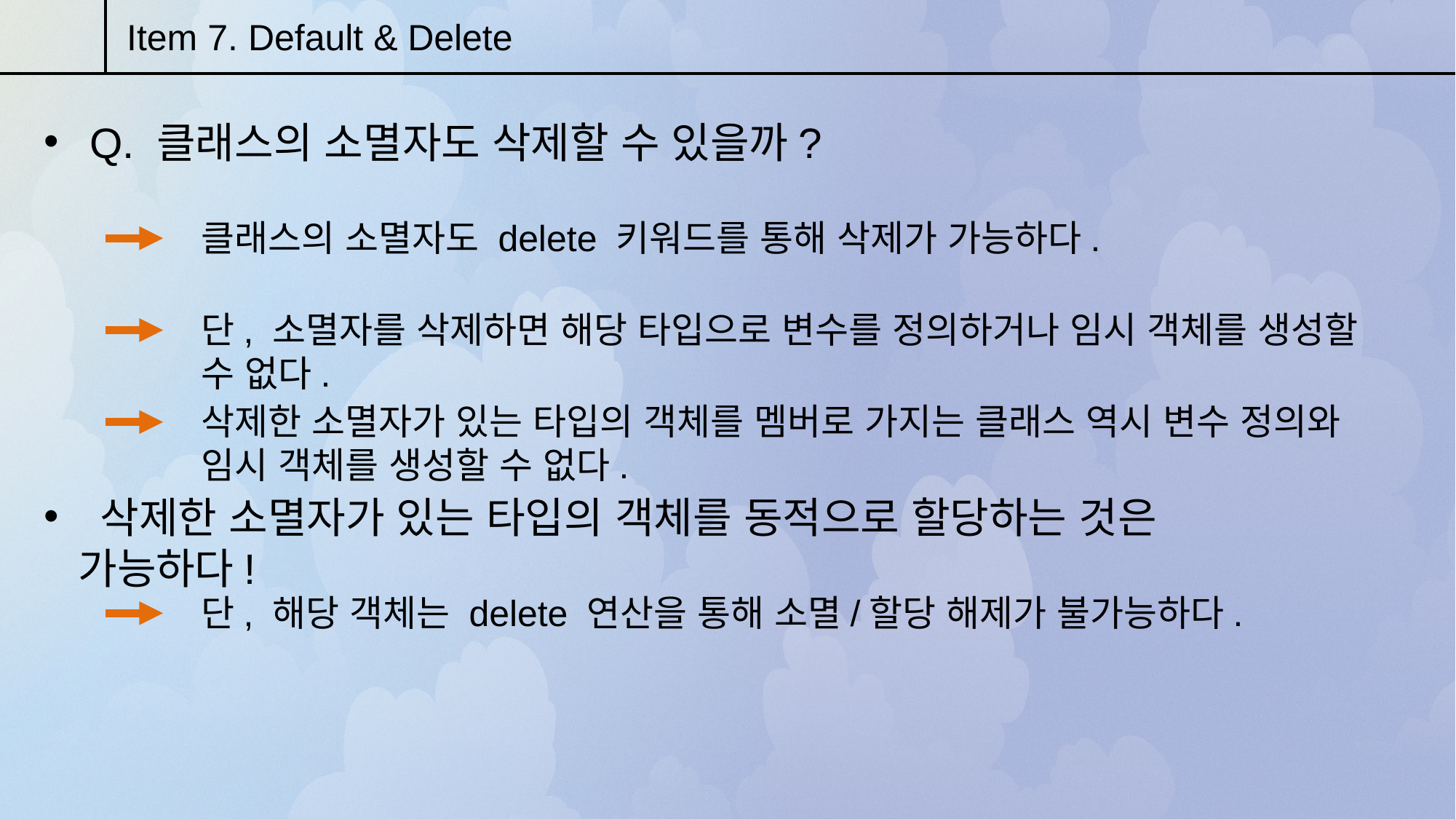

Item 7. Default & Delete
 Q. 클래스의 소멸자도 삭제할 수 있을까?
클래스의 소멸자도 delete 키워드를 통해 삭제가 가능하다.
단, 소멸자를 삭제하면 해당 타입으로 변수를 정의하거나 임시 객체를 생성할 수 없다.
삭제한 소멸자가 있는 타입의 객체를 멤버로 가지는 클래스 역시 변수 정의와 임시 객체를 생성할 수 없다.
 삭제한 소멸자가 있는 타입의 객체를 동적으로 할당하는 것은 가능하다!
단, 해당 객체는 delete 연산을 통해 소멸/할당 해제가 불가능하다.